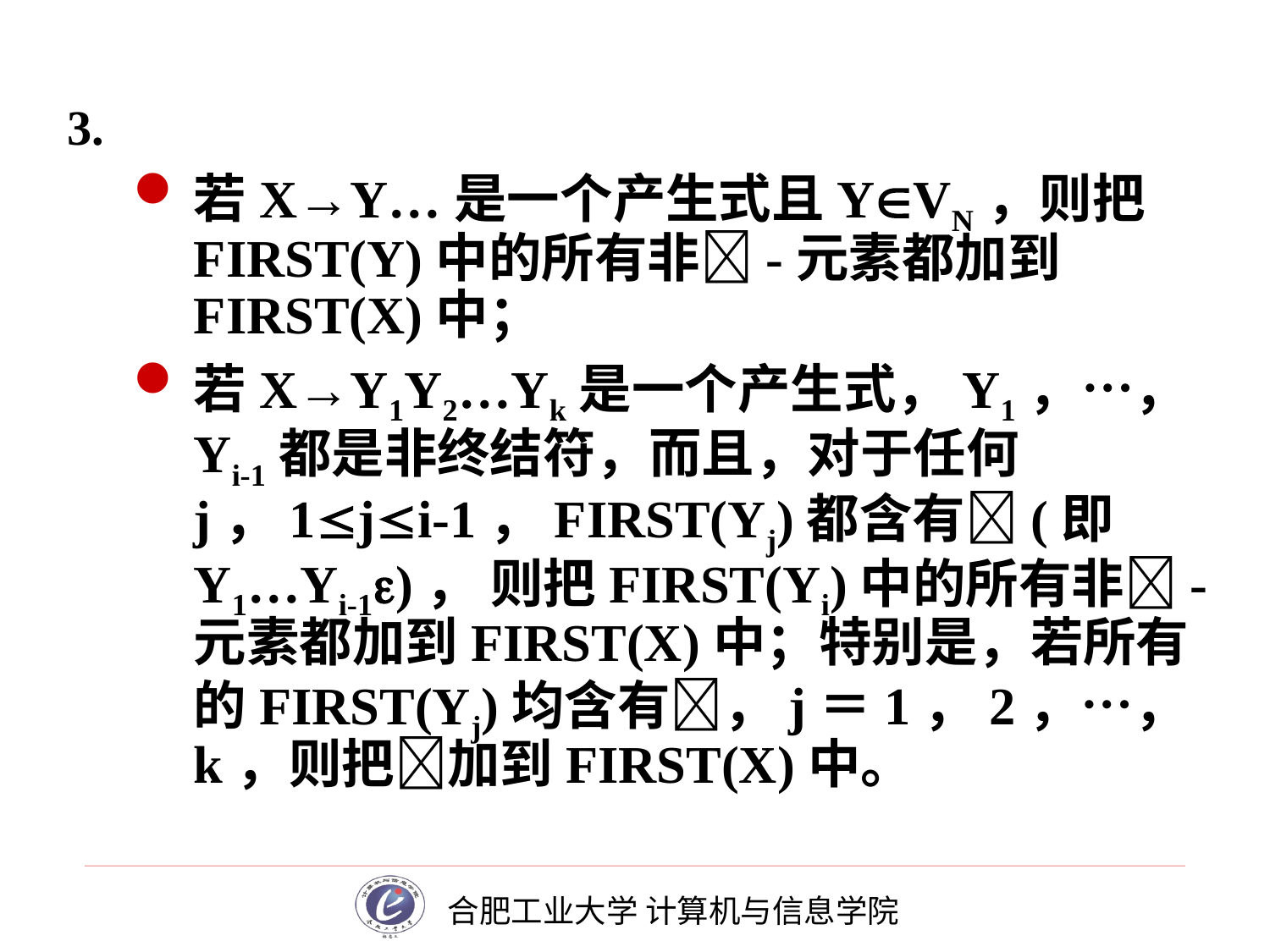

# 3.
若X→Y…是一个产生式且Y∈VN，则把FIRST(Y)中的所有非ε-元素都加到FIRST(X)中；
若X→Y1Y2…Yk是一个产生式，Y1，…，Yi-1都是非终结符，而且，对于任何j，1≤j≤i-1，FIRST(Yj)都含有ε(即Y1…Yi-1ε)， 则把FIRST(Yi)中的所有非ε-元素都加到FIRST(X)中；特别是，若所有的FIRST(Yj)均含有ε，j＝1，2，…，k，则把ε加到FIRST(X)中。